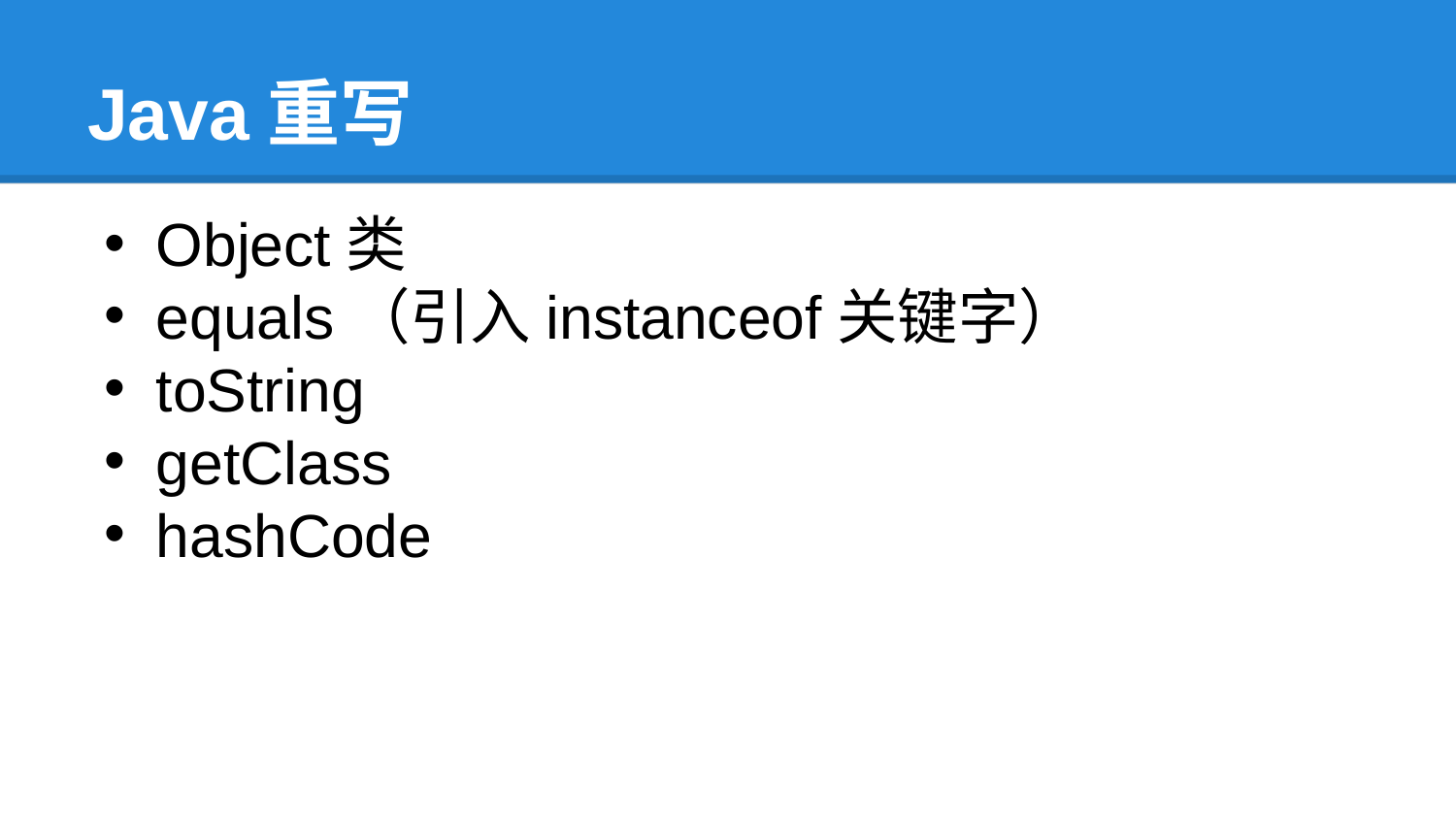

# Java重写
Object类
equals（引入instanceof关键字）
toString
getClass
hashCode